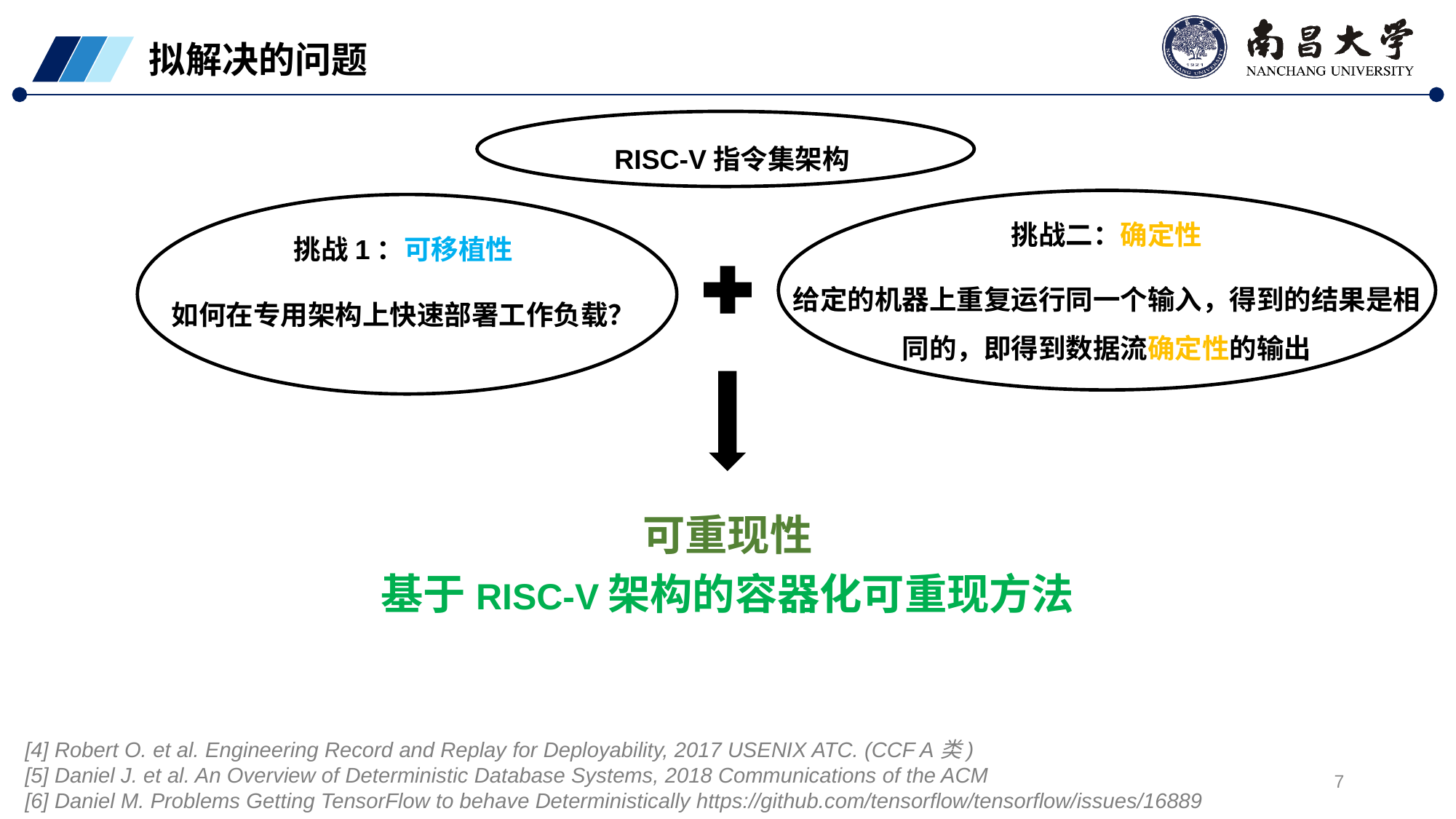

拟解决的问题
RISC-V指令集架构

挑战1：可移植性
如何在专用架构上快速部署工作负载？

挑战二：确定性
给定的机器上重复运行同一个输入，得到的结果是相同的，即得到数据流确定性的输出

可重现性
基于RISC-V架构的容器化可重现方法
[4] Robert O. et al. Engineering Record and Replay for Deployability, 2017 USENIX ATC. (CCF A类)
[5] Daniel J. et al. An Overview of Deterministic Database Systems, 2018 Communications of the ACM
[6] Daniel M. Problems Getting TensorFlow to behave Deterministically https://github.com/tensorflow/tensorflow/issues/16889

7